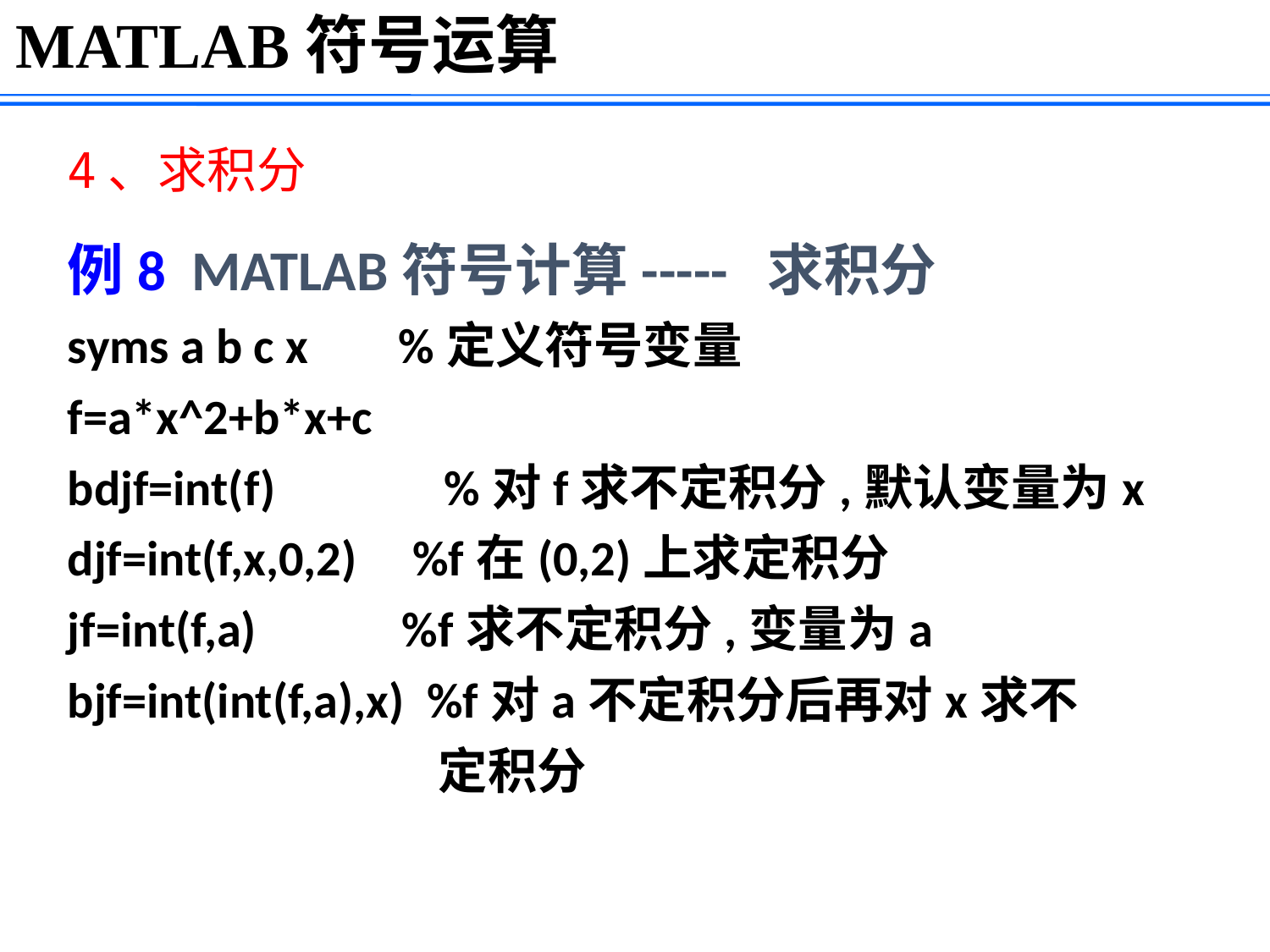

MATLAB符号运算
# 4、求积分

例8  MATLAB符号计算-----  求积分
syms a b c x        %定义符号变量
f=a*x^2+b*x+c
bdjf=int(f)               %对f求不定积分,默认变量为x
djf=int(f,x,0,2)     %f在(0,2)上求定积分
jf=int(f,a)             %f求不定积分,变量为a
bjf=int(int(f,a),x)  %f对a不定积分后再对x求不
                                定积分